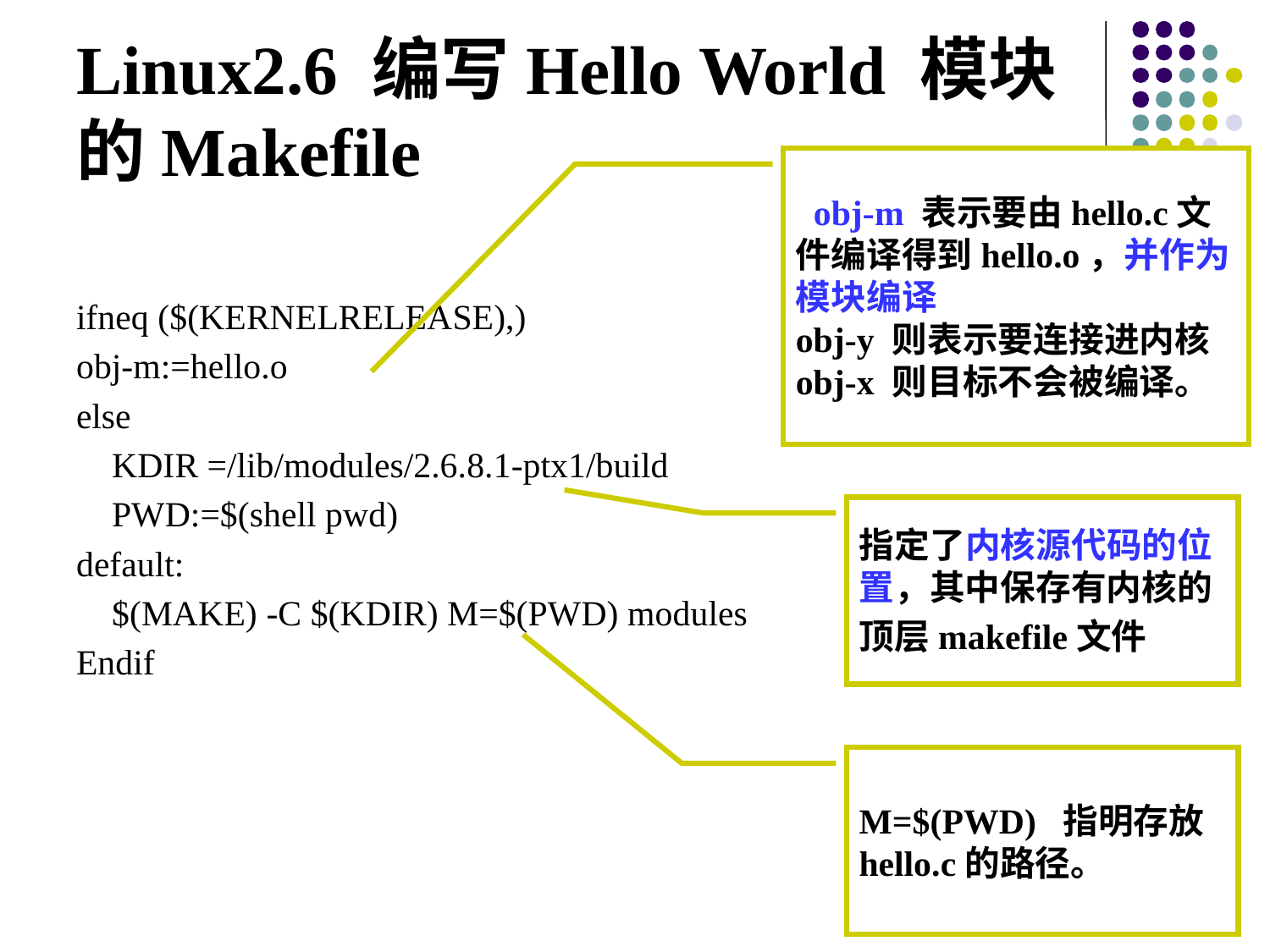

# Linux2.6 编写Hello World 模块的Makefile
  obj-m 表示要由hello.c文件编译得到hello.o，并作为模块编译
obj-y 则表示要连接进内核obj-x 则目标不会被编译。

ifneq ($(KERNELRELEASE),)
obj-m:=hello.o
else
    KDIR =/lib/modules/2.6.8.1-ptx1/build
    PWD:=$(shell pwd)
default:
    $(MAKE) -C $(KDIR) M=$(PWD) modules
Endif

指定了内核源代码的位置，其中保存有内核的顶层makefile文件
M=$(PWD)  指明存放hello.c的路径。